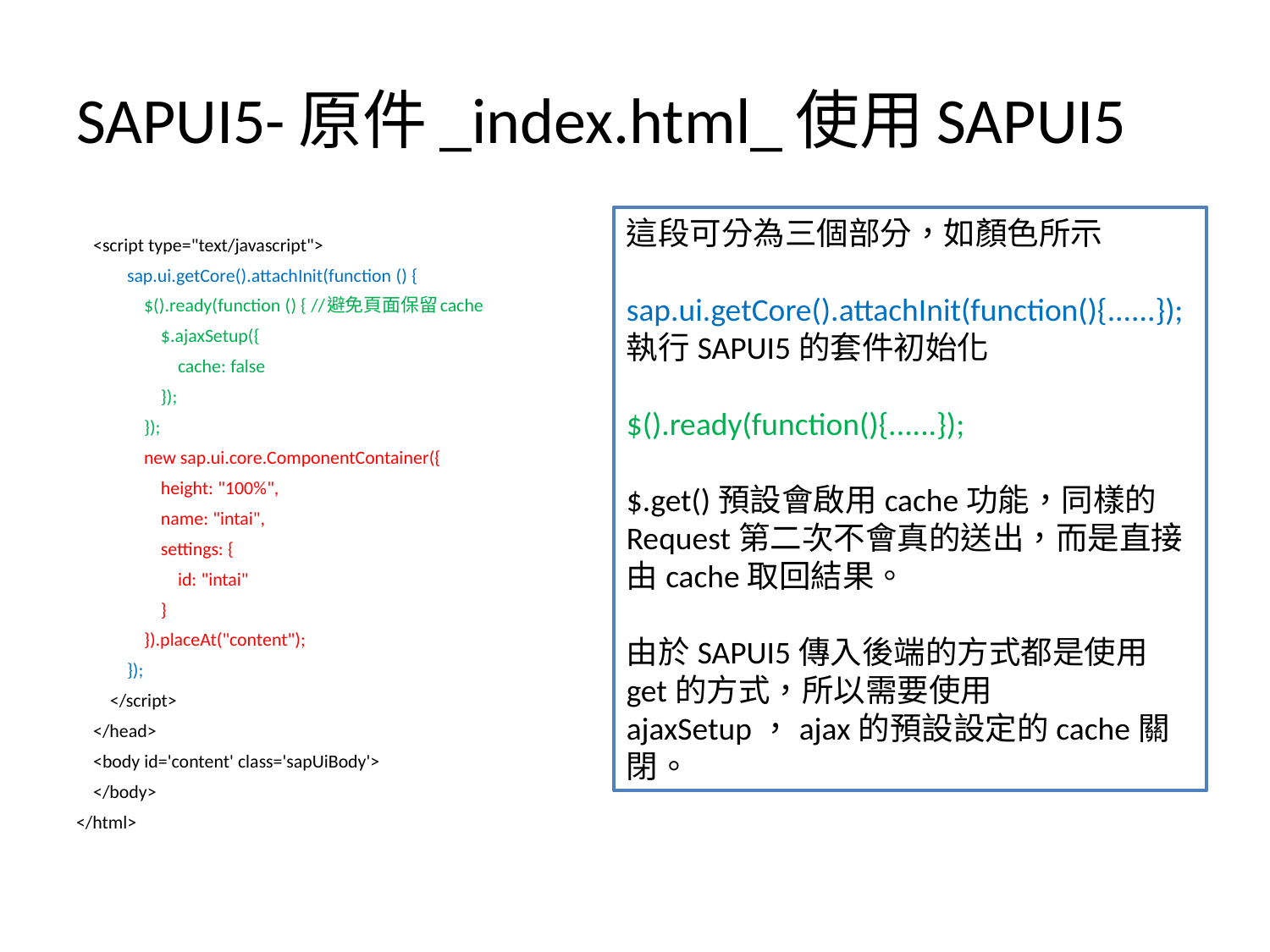

# SAPUI5-原件_index.html_使用SAPUI5
這段可分為三個部分，如顏色所示

sap.ui.getCore().attachInit(function(){......});
執行SAPUI5的套件初始化

$().ready(function(){......});

$.get()預設會啟用cache功能，同樣的Request第二次不會真的送出，而是直接由cache取回結果。

由於SAPUI5傳入後端的方式都是使用get的方式，所以需要使用ajaxSetup，ajax的預設設定的cache關閉。
    <script type="text/javascript">
            sap.ui.getCore().attachInit(function () {
                $().ready(function () { //避免頁面保留cache
                    $.ajaxSetup({
                        cache: false
                    });
                });
                new sap.ui.core.ComponentContainer({
                    height: "100%",
                    name: "intai",
                    settings: {
                        id: "intai"
                    }
                }).placeAt("content");
            });
        </script>
    </head>
    <body id='content' class='sapUiBody'>
    </body>
</html>